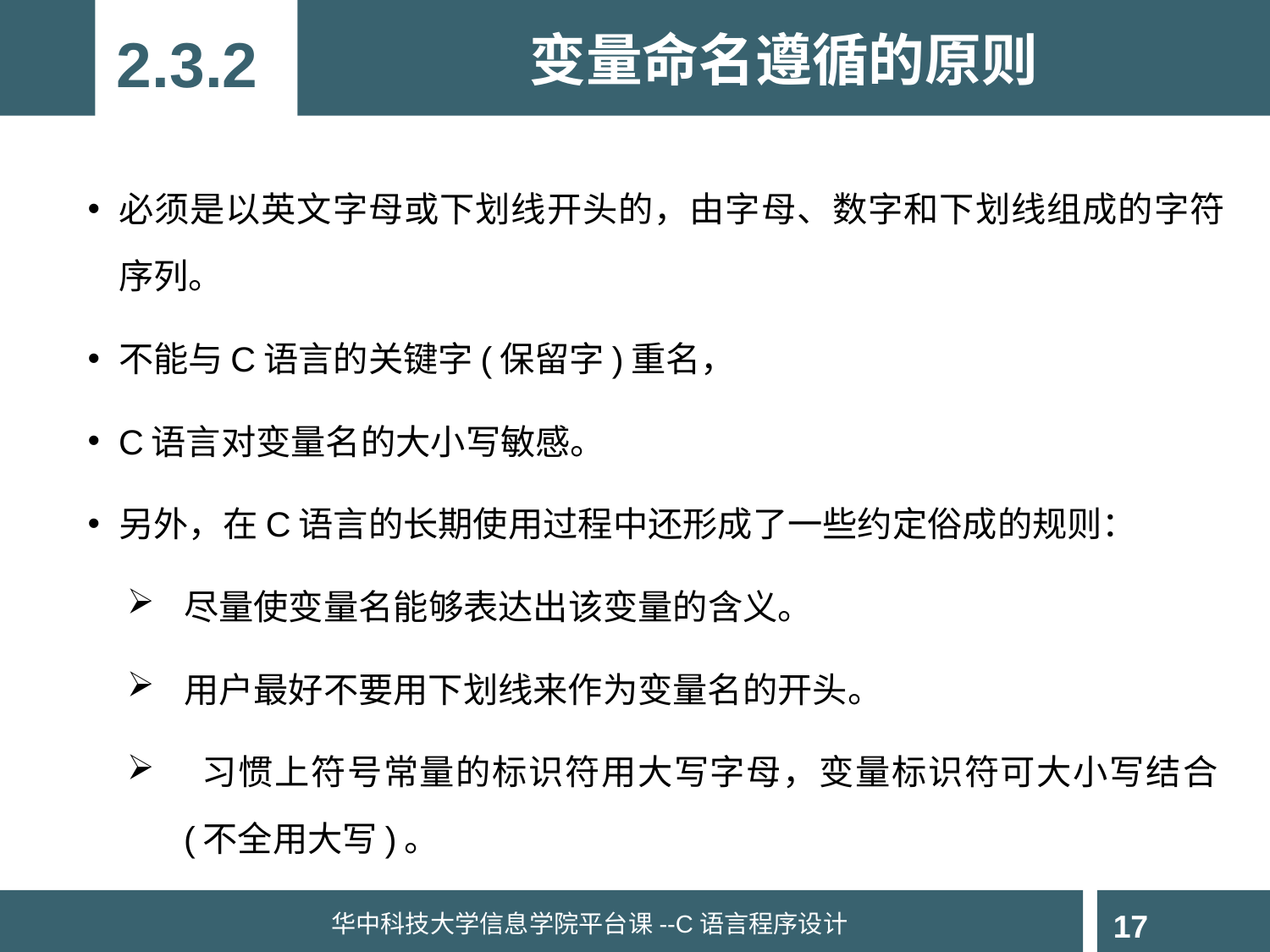

变量命名遵循的原则
2.3.2
必须是以英文字母或下划线开头的，由字母、数字和下划线组成的字符序列。
不能与C语言的关键字(保留字)重名，
C语言对变量名的大小写敏感。
另外，在C语言的长期使用过程中还形成了一些约定俗成的规则：
尽量使变量名能够表达出该变量的含义。
用户最好不要用下划线来作为变量名的开头。
 习惯上符号常量的标识符用大写字母，变量标识符可大小写结合(不全用大写)。